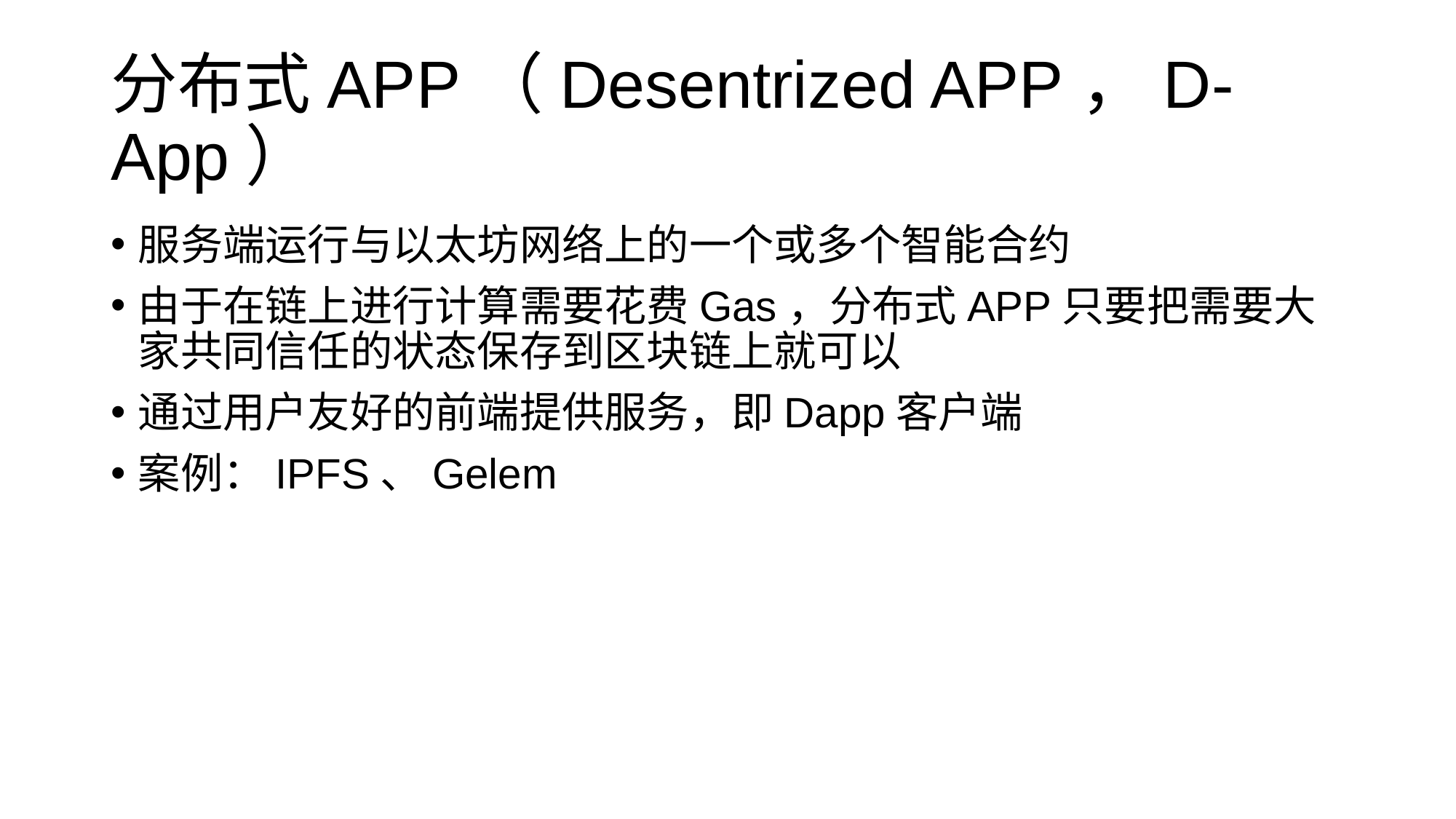

# 分布式APP（Desentrized APP，D-App）
服务端运行与以太坊网络上的一个或多个智能合约
由于在链上进行计算需要花费Gas，分布式APP只要把需要大家共同信任的状态保存到区块链上就可以
通过用户友好的前端提供服务，即Dapp客户端
案例：IPFS、Gelem